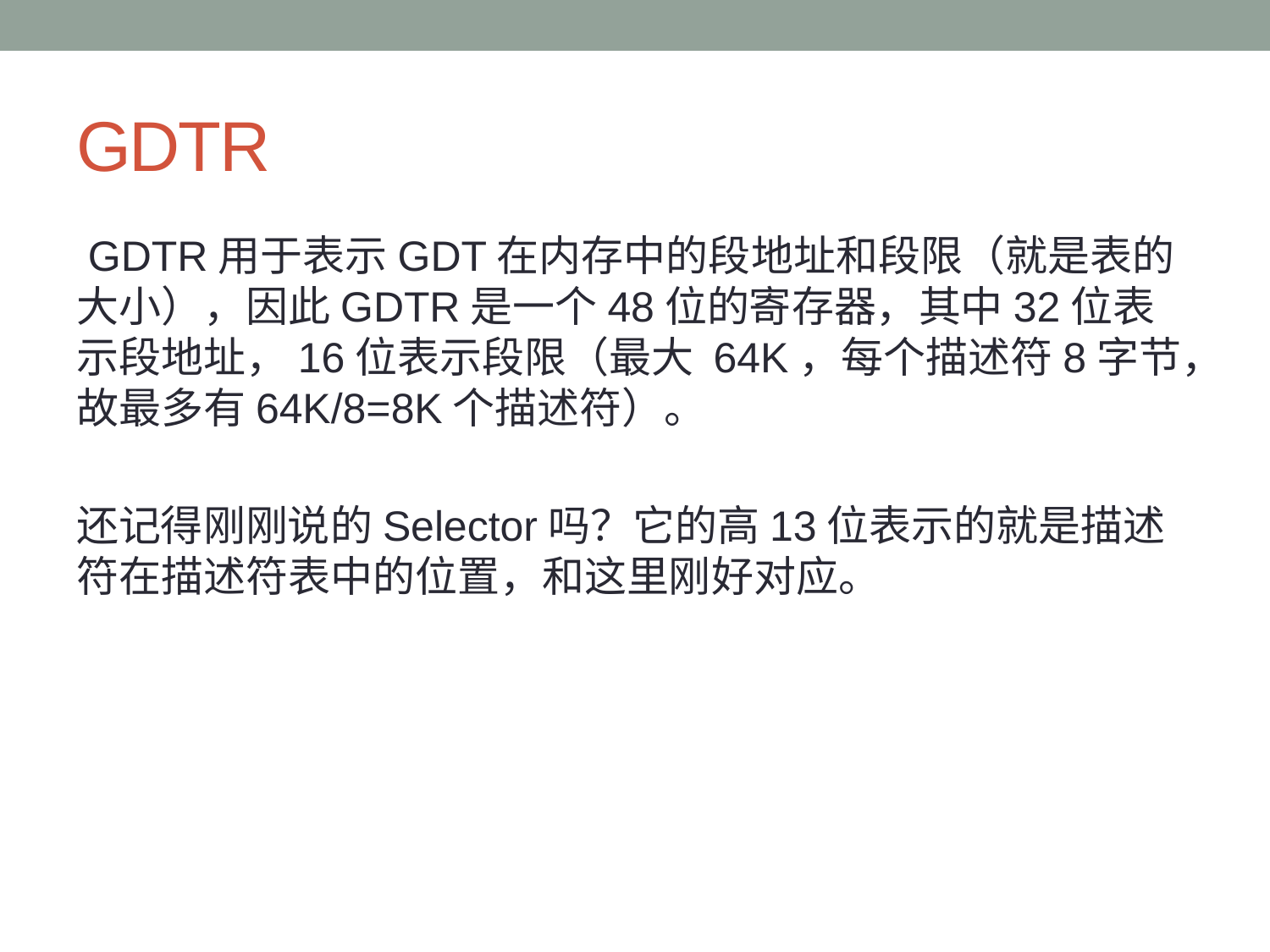

# GDTR
 GDTR用于表示GDT在内存中的段地址和段限（就是表的大小），因此GDTR是一个48位的寄存器，其中32位表示段地址，16位表示段限（最大 64K，每个描述符8字节，故最多有64K/8=8K个描述符）。

还记得刚刚说的Selector吗？它的高13位表示的就是描述符在描述符表中的位置，和这里刚好对应。